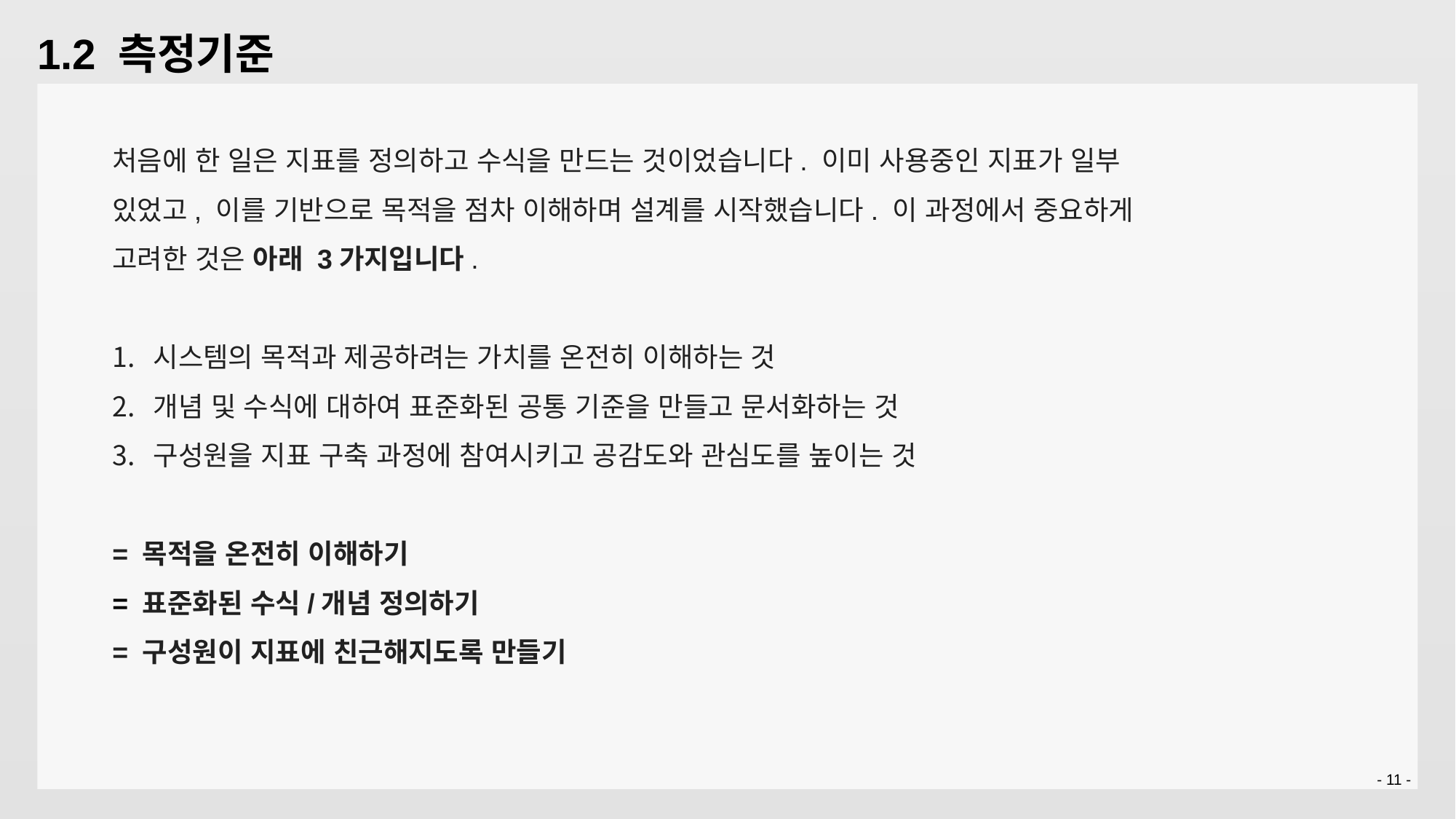

1.2 측정기준
처음에 한 일은 지표를 정의하고 수식을 만드는 것이었습니다. 이미 사용중인 지표가 일부 있었고, 이를 기반으로 목적을 점차 이해하며 설계를 시작했습니다. 이 과정에서 중요하게 고려한 것은 아래 3가지입니다.

시스템의 목적과 제공하려는 가치를 온전히 이해하는 것
개념 및 수식에 대하여 표준화된 공통 기준을 만들고 문서화하는 것
구성원을 지표 구축 과정에 참여시키고 공감도와 관심도를 높이는 것

= 목적을 온전히 이해하기
= 표준화된 수식/개념 정의하기
= 구성원이 지표에 친근해지도록 만들기

- 11 -